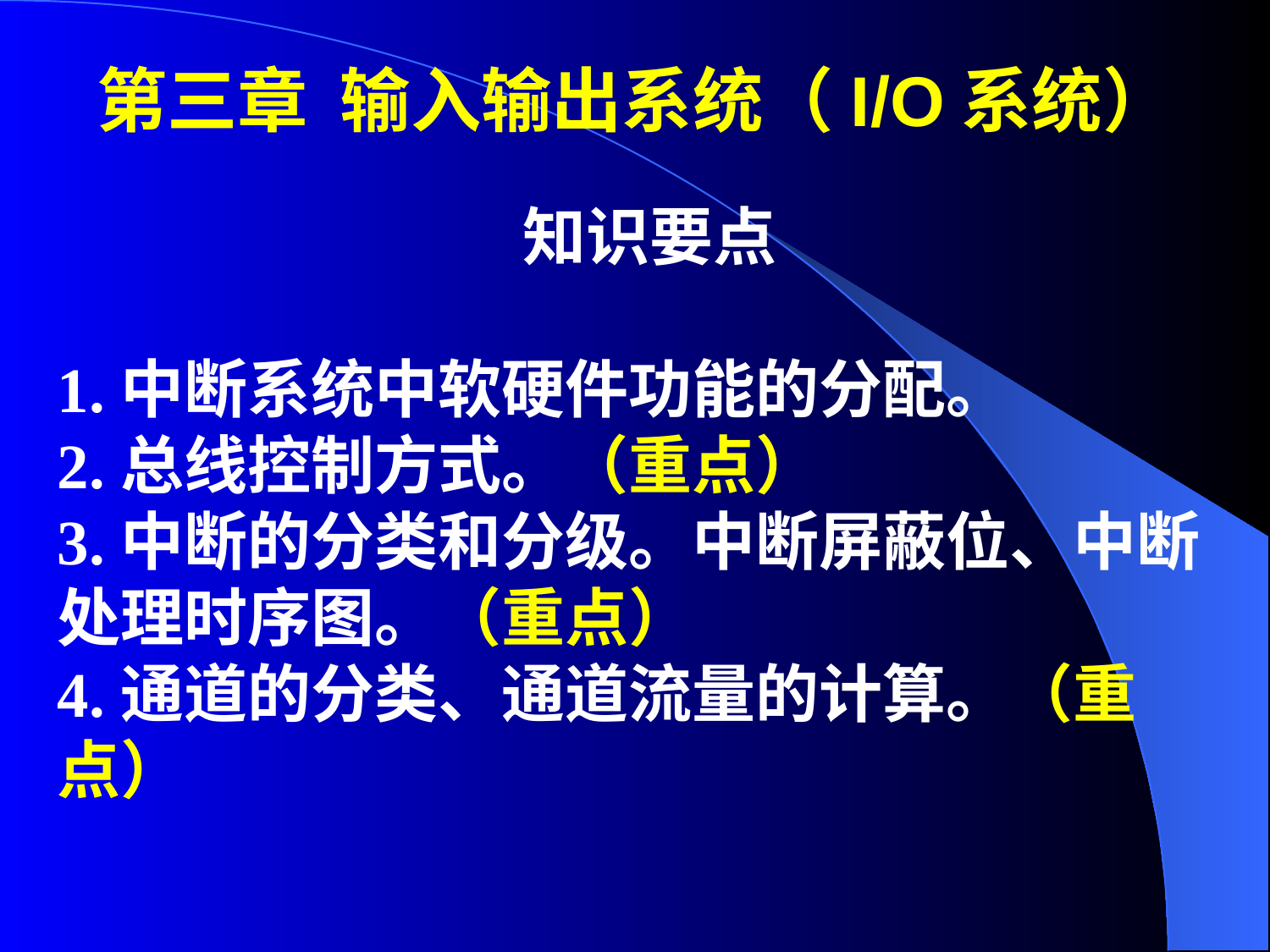

# 第三章  输入输出系统（I/O系统）
知识要点

1.中断系统中软硬件功能的分配。
2.总线控制方式。（重点）
3.中断的分类和分级。中断屏蔽位、中断处理时序图。（重点）
4.通道的分类、通道流量的计算。（重点）
1